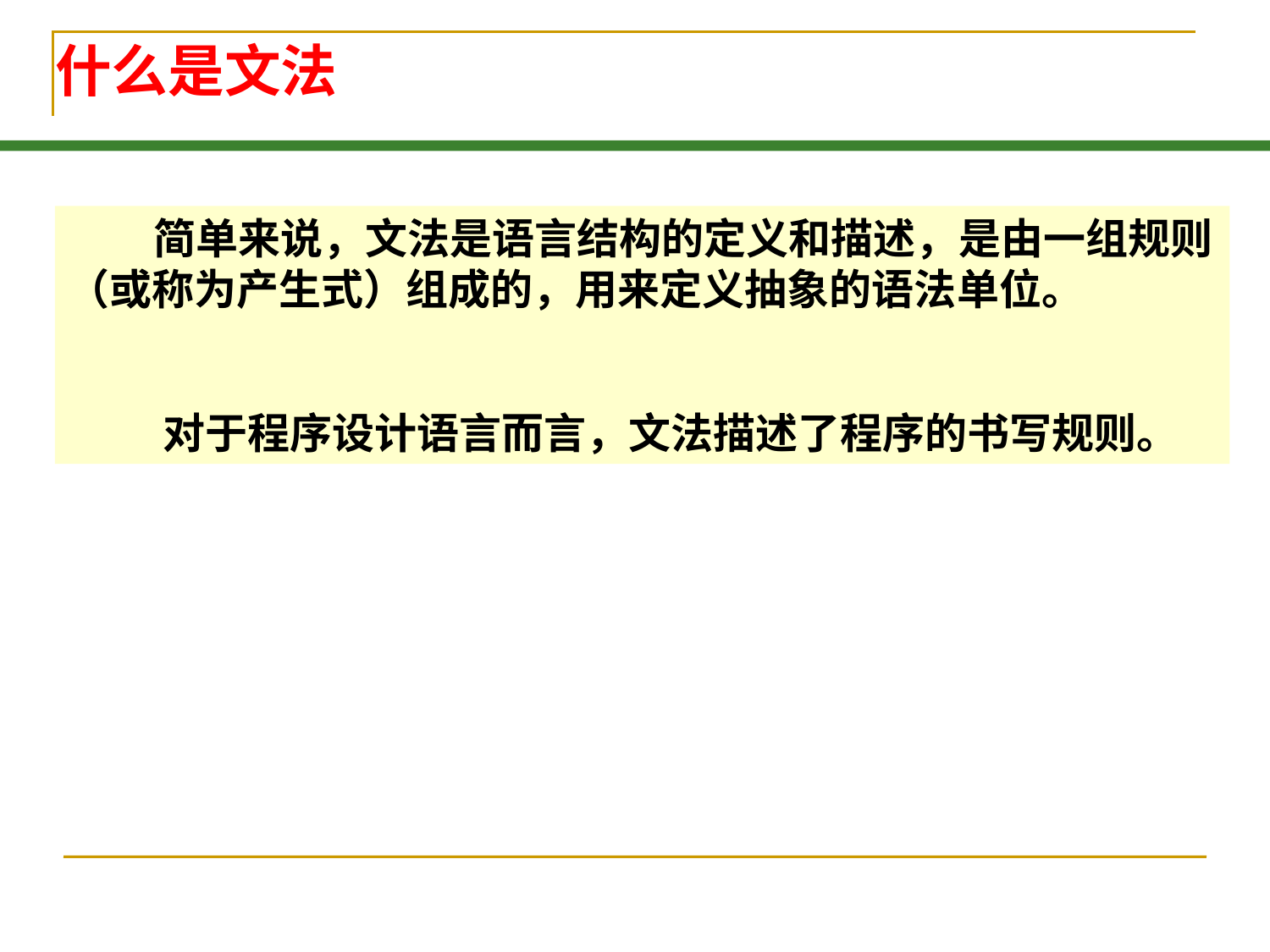

# 什么是文法

        简单来说，文法是语言结构的定义和描述，是由一组规则（或称为产生式）组成的，用来定义抽象的语法单位。

         对于程序设计语言而言，文法描述了程序的书写规则。
10